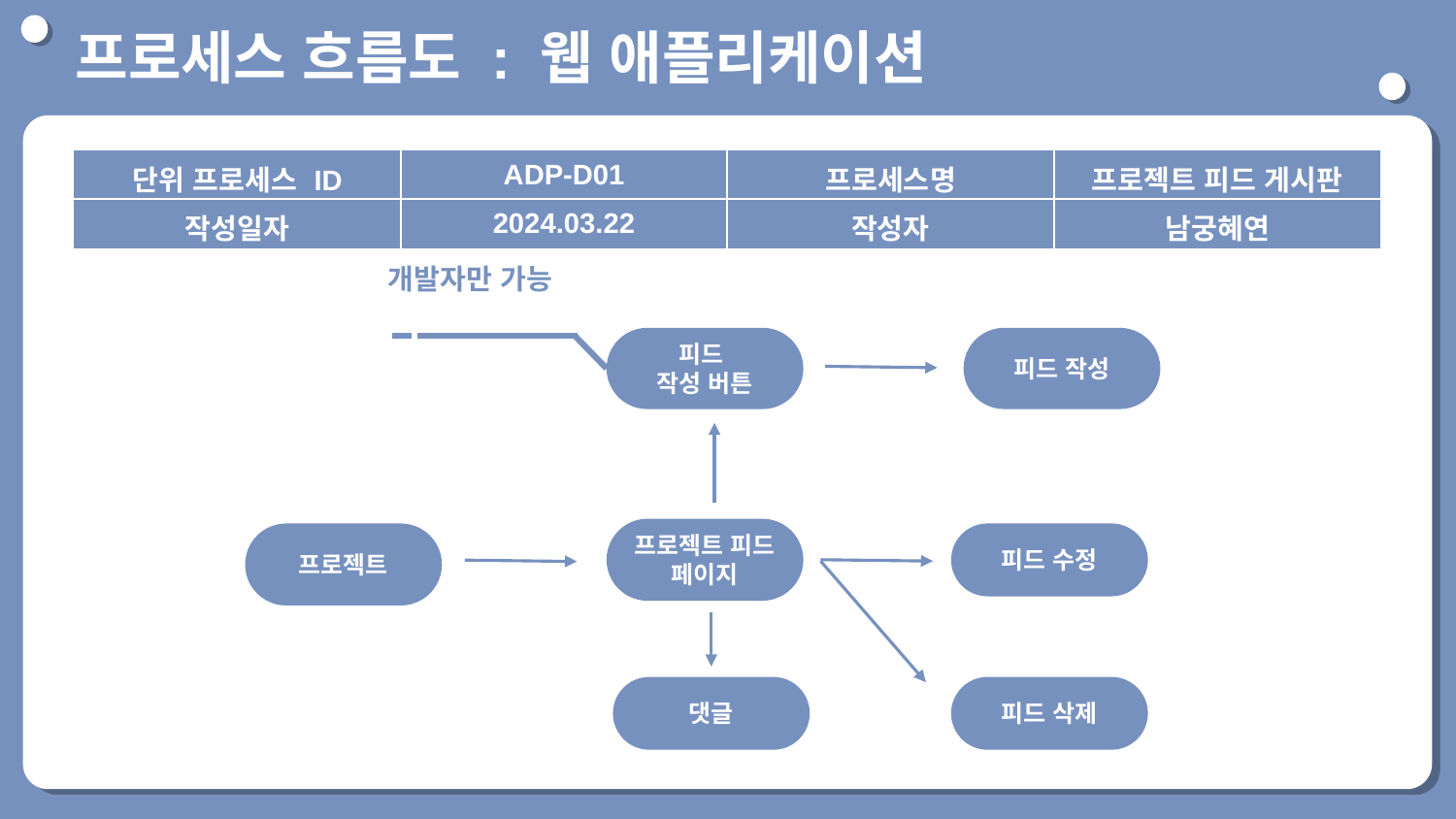

프로세스 흐름도 : 웹 애플리케이션

단위 프로세스 ID
| 단위 프로세스 ID | ADP-D01 | 프로세스명 | 프로젝트 피드 게시판 |
| --- | --- | --- | --- |
| 작성일자 | 2024.03.22 | 작성자 | 남궁혜연 |
개발자만 가능
피드
작성 버튼
피드 작성
프로젝트 피드 페이지
프로젝트
피드 수정
댓글
피드 삭제